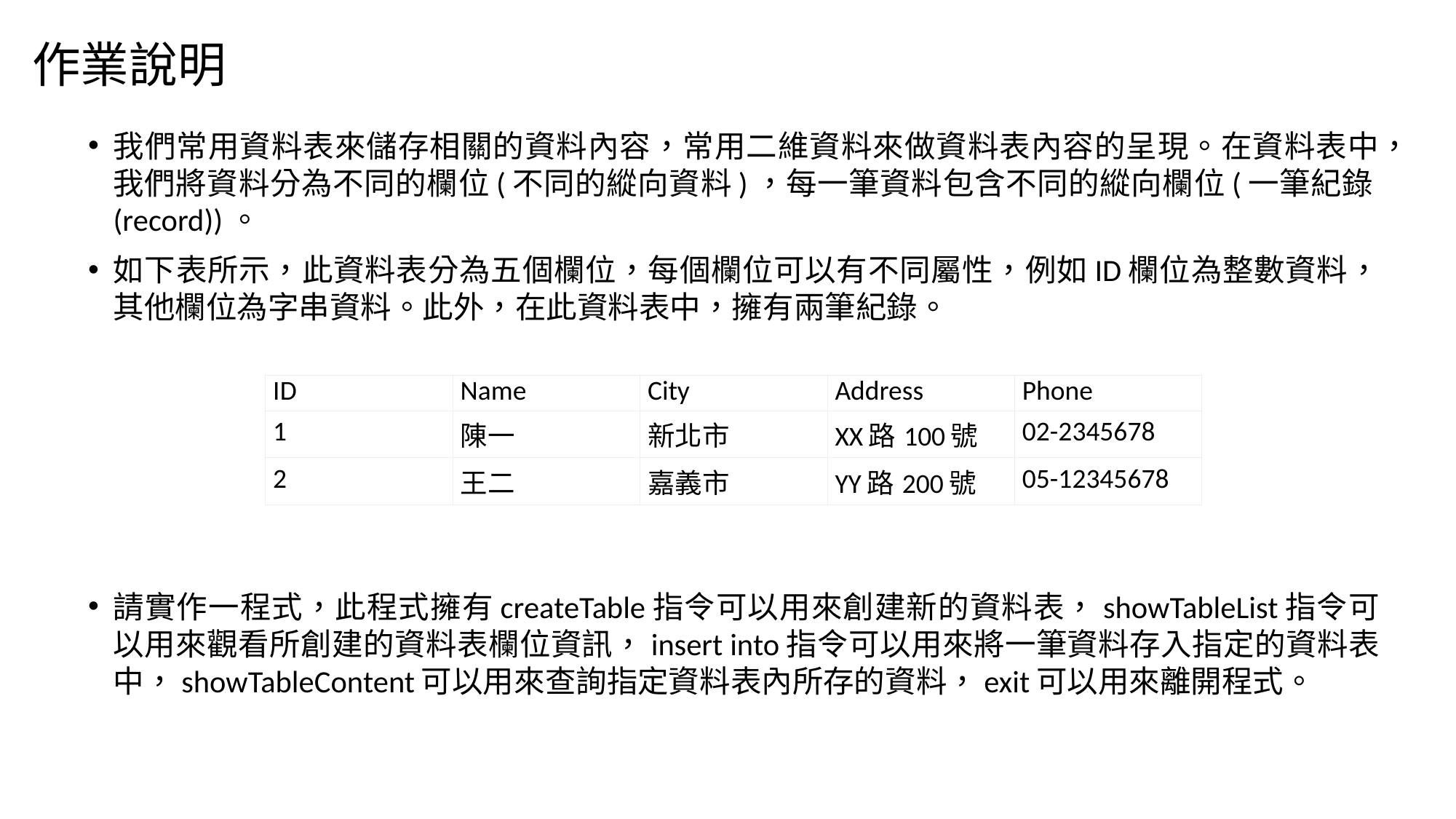

# 作業說明
我們常用資料表來儲存相關的資料內容，常用二維資料來做資料表內容的呈現。在資料表中，我們將資料分為不同的欄位(不同的縱向資料)，每一筆資料包含不同的縱向欄位(一筆紀錄(record))。
如下表所示，此資料表分為五個欄位，每個欄位可以有不同屬性，例如ID欄位為整數資料，其他欄位為字串資料。此外，在此資料表中，擁有兩筆紀錄。

請實作一程式，此程式擁有createTable指令可以用來創建新的資料表，showTableList指令可以用來觀看所創建的資料表欄位資訊，insert into指令可以用來將一筆資料存入指定的資料表中，showTableContent可以用來查詢指定資料表內所存的資料，exit可以用來離開程式。
| ID | Name | City | Address | Phone |
| --- | --- | --- | --- | --- |
| 1 | 陳一 | 新北市 | XX路100號 | 02-2345678 |
| 2 | 王二 | 嘉義市 | YY路200號 | 05-12345678 |